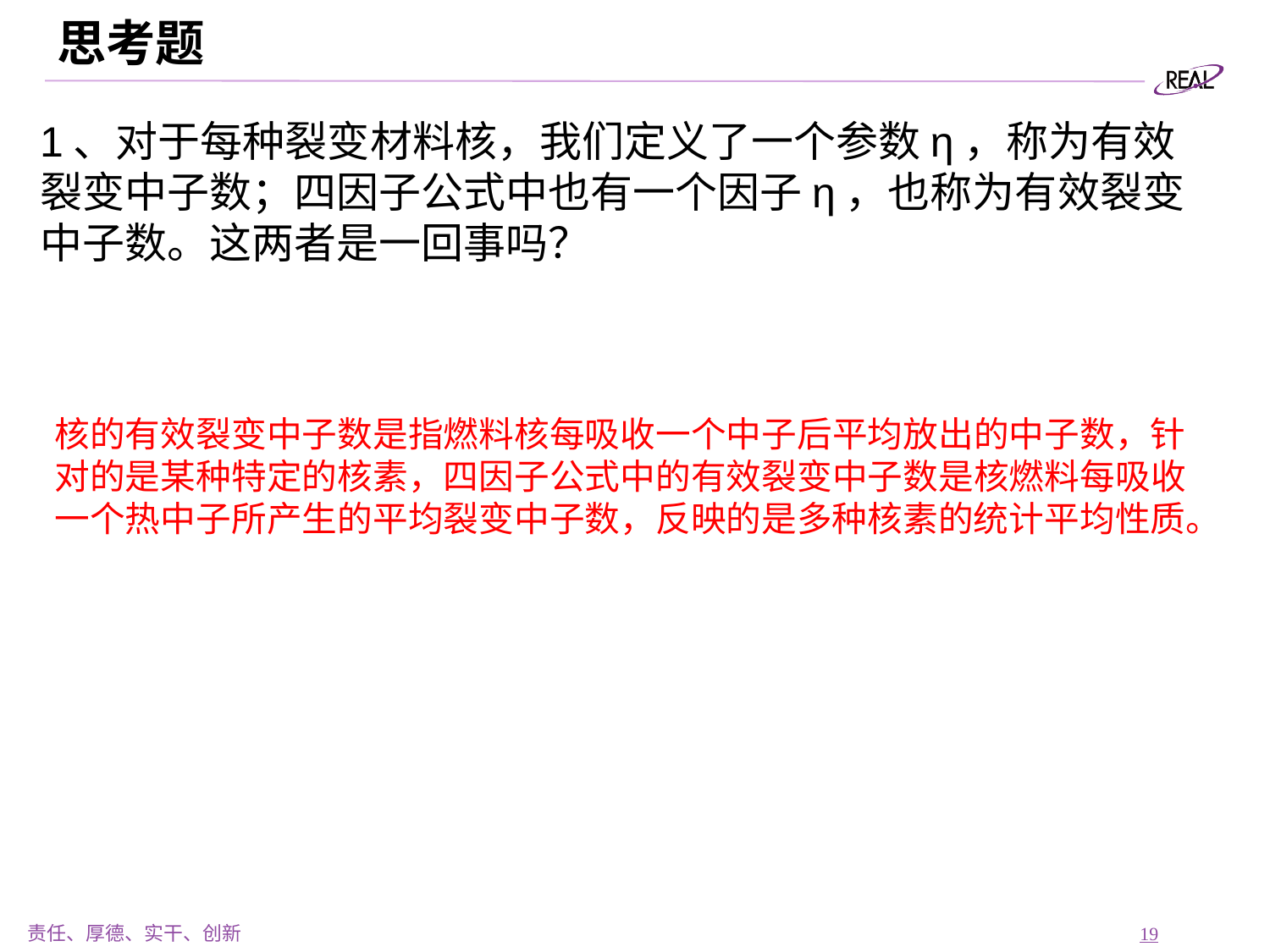

# 思考题
1、对于每种裂变材料核，我们定义了一个参数η，称为有效裂变中子数；四因子公式中也有一个因子η，也称为有效裂变中子数。这两者是一回事吗？

核的有效裂变中子数是指燃料核每吸收一个中子后平均放出的中子数，针对的是某种特定的核素，四因子公式中的有效裂变中子数是核燃料每吸收一个热中子所产生的平均裂变中子数，反映的是多种核素的统计平均性质。